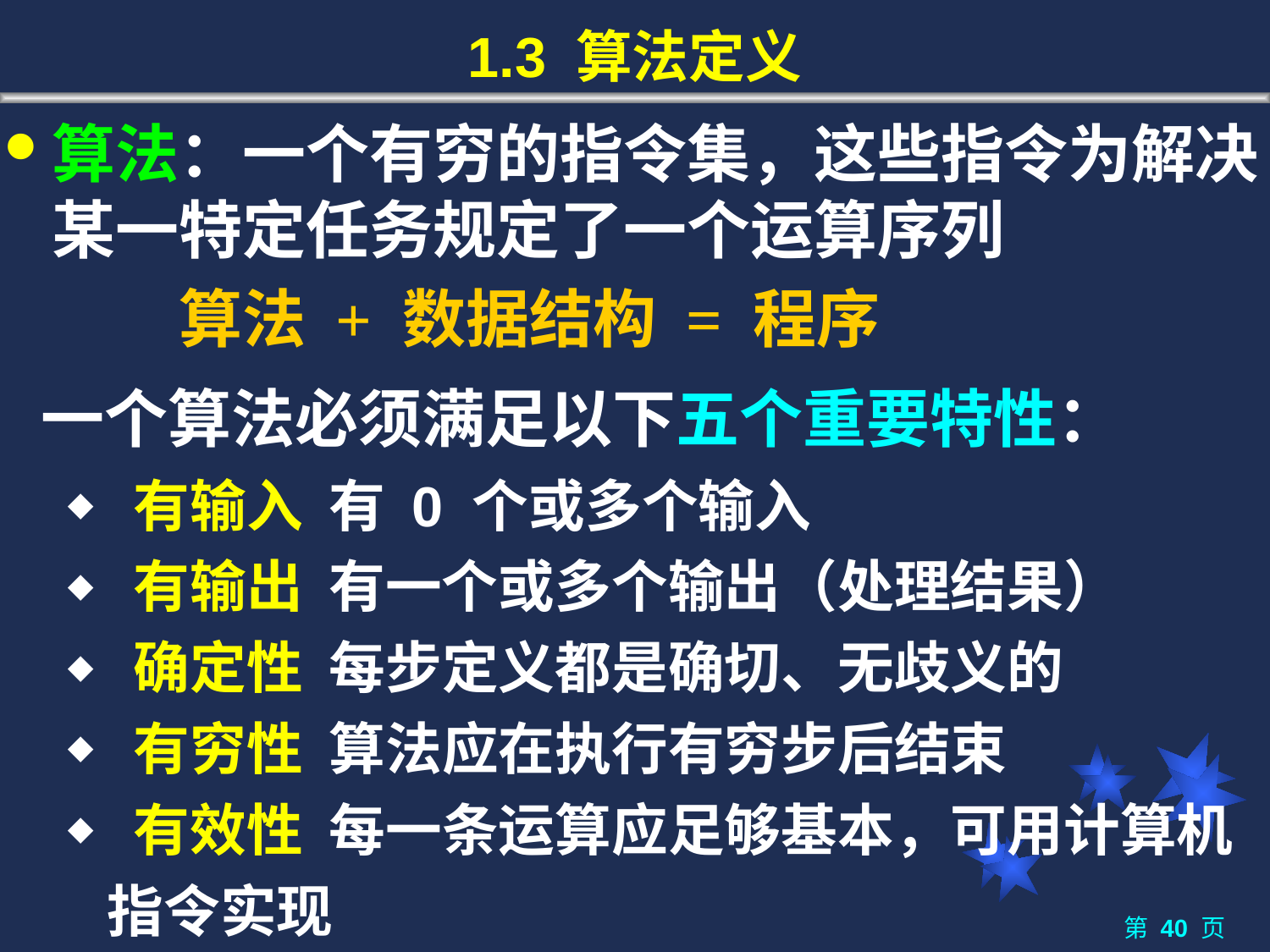

# 1.3 算法定义
算法：一个有穷的指令集，这些指令为解决某一特定任务规定了一个运算序列
		算法 + 数据结构 = 程序
	一个算法必须满足以下五个重要特性：
 有输入  有 0 个或多个输入
 有输出  有一个或多个输出（处理结果）
 确定性  每步定义都是确切、无歧义的
 有穷性  算法应在执行有穷步后结束
 有效性  每一条运算应足够基本，可用计算机指令实现

第 40 页